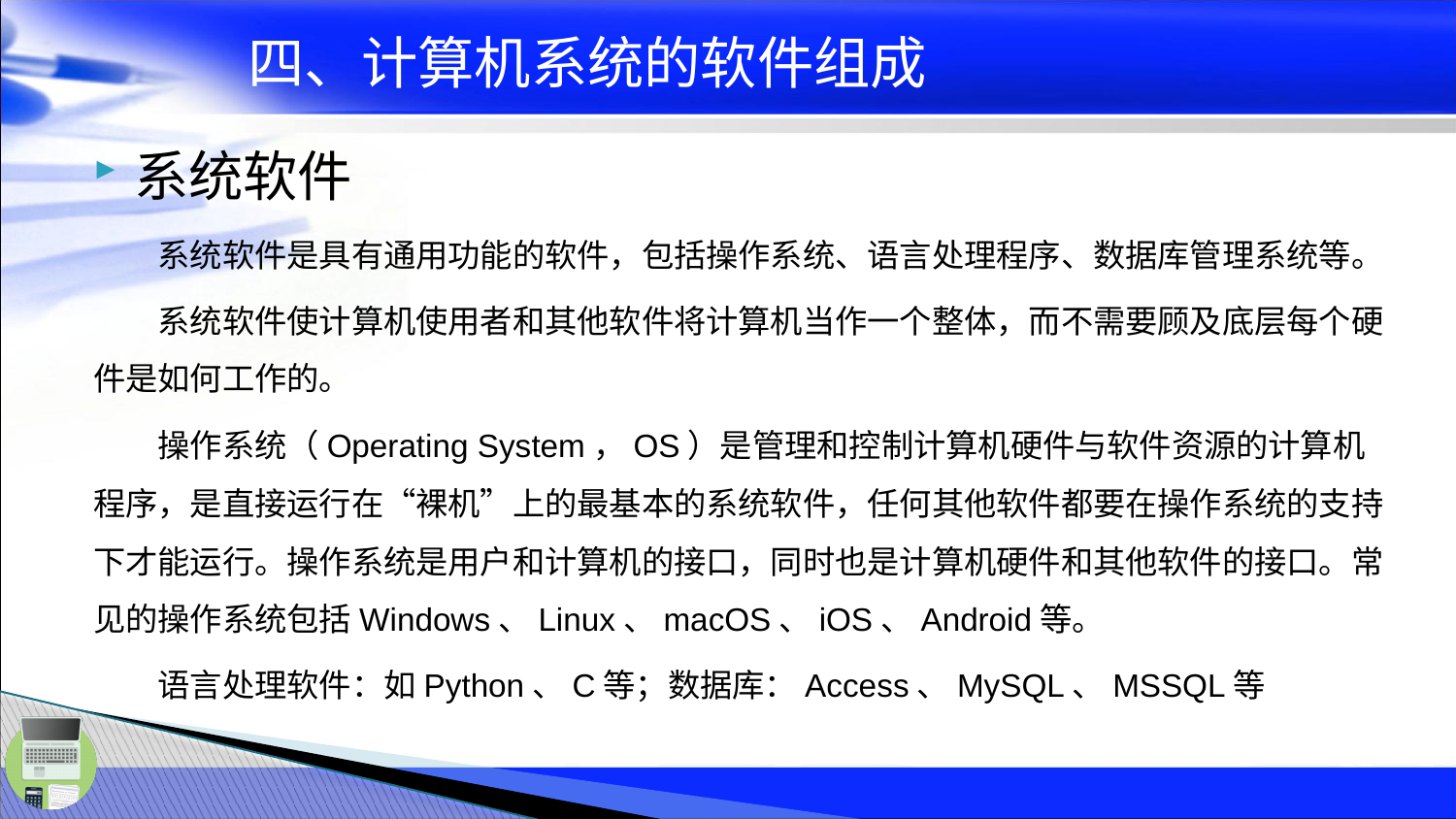

四、计算机系统的软件组成
系统软件
　　系统软件是具有通用功能的软件，包括操作系统、语言处理程序、数据库管理系统等。
　　系统软件使计算机使用者和其他软件将计算机当作一个整体，而不需要顾及底层每个硬件是如何工作的。
　　操作系统（Operating System，OS）是管理和控制计算机硬件与软件资源的计算机程序，是直接运行在“裸机”上的最基本的系统软件，任何其他软件都要在操作系统的支持下才能运行。操作系统是用户和计算机的接口，同时也是计算机硬件和其他软件的接口。常见的操作系统包括Windows、Linux、macOS、iOS、Android等。
　　语言处理软件：如Python、C等；数据库：Access、MySQL、MSSQL等